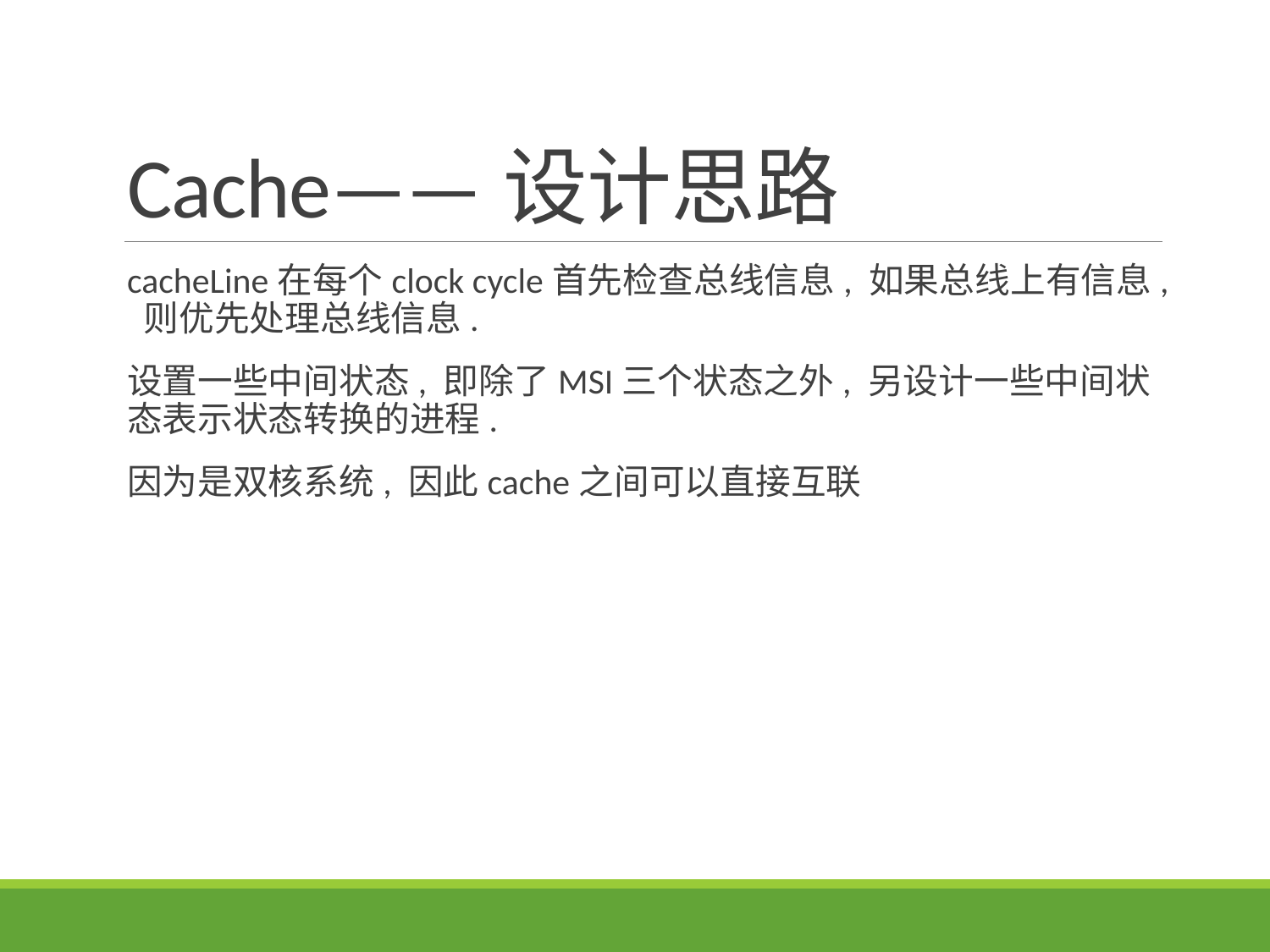

# Cache——设计思路
cacheLine在每个clock cycle首先检查总线信息, 如果总线上有信息, 则优先处理总线信息.
设置一些中间状态, 即除了MSI三个状态之外, 另设计一些中间状态表示状态转换的进程.
因为是双核系统, 因此cache之间可以直接互联